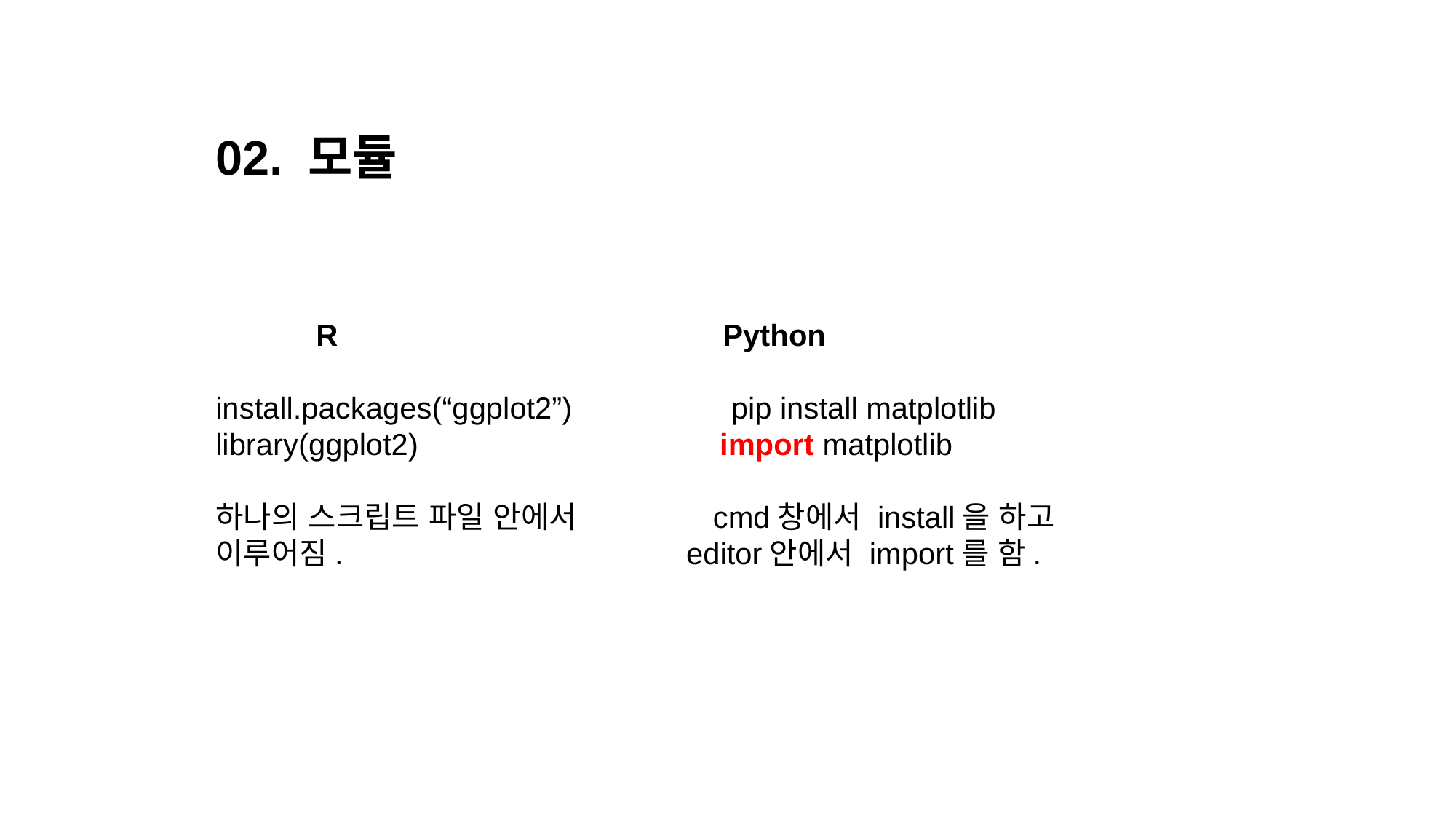

02. 모듈

            R                                              Python

install.packages(“ggplot2”)                   pip install matplotlib
library(ggplot2)                                    import matplotlib

하나의 스크립트 파일 안에서               cmd창에서 install을 하고
이루어짐.                                         editor안에서 import를 함.
r